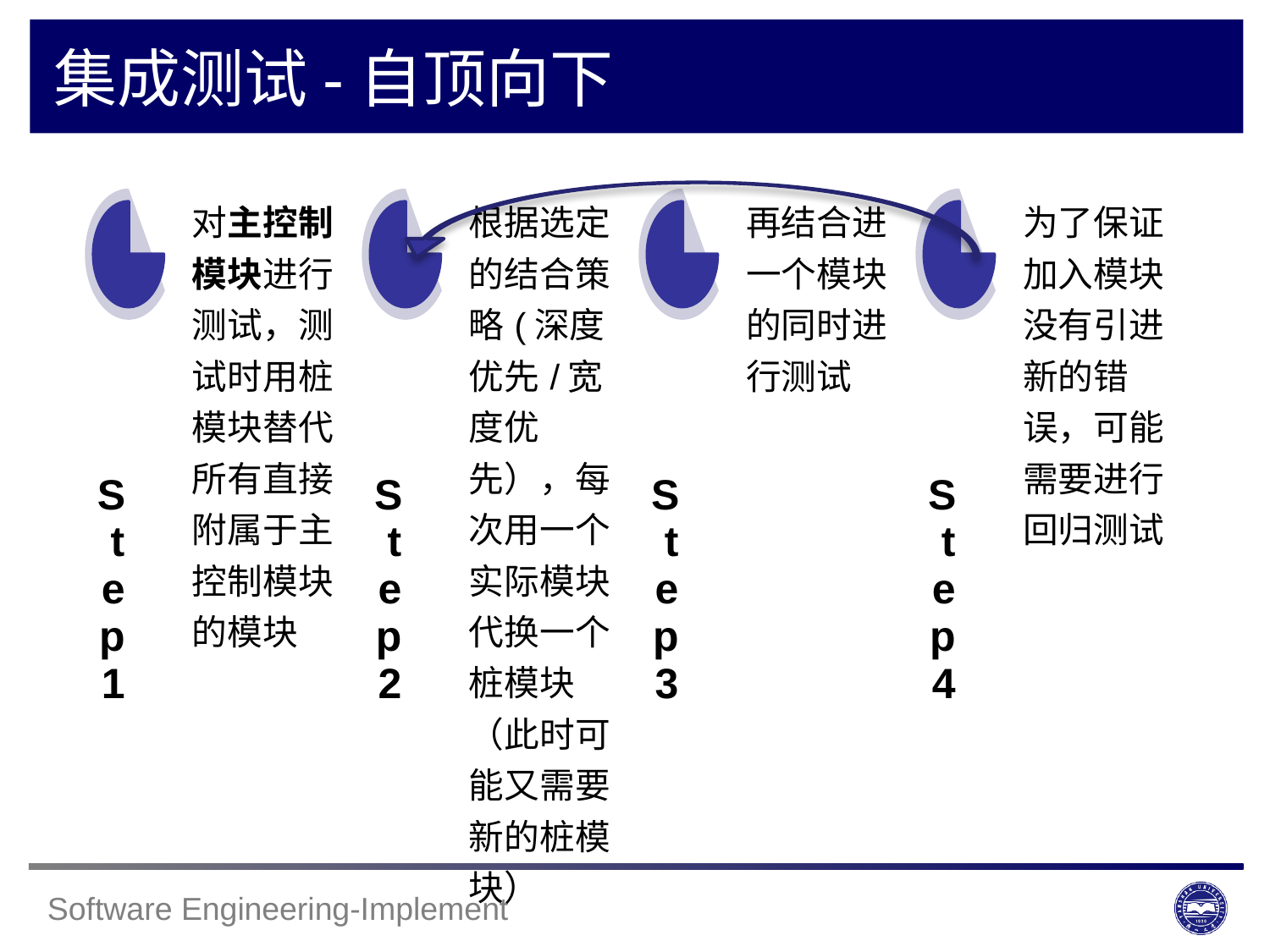

集成测试-自顶向下

Step1
对主控制模块进行测试，测试时用桩模块替代所有直接附属于主控制模块的模块
Step2
根据选定的结合策略(深度优先/宽度优先），每次用一个实际模块代换一个桩模块（此时可能又需要新的桩模块）
Step3
再结合进一个模块的同时进行测试
Step4
为了保证加入模块没有引进新的错误，可能需要进行回归测试